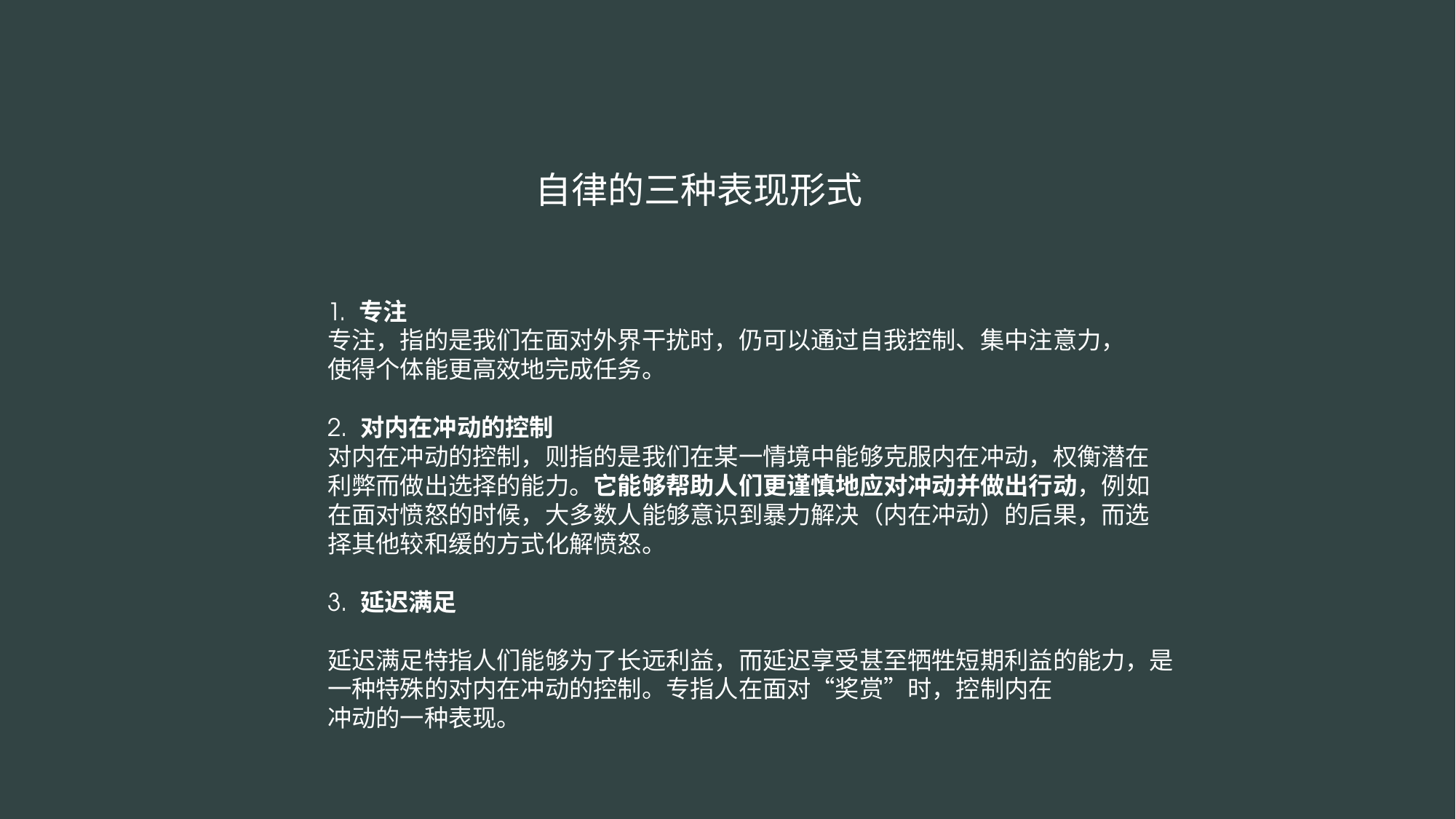

自律的三种表现形式
1. 专注
专注，指的是我们在面对外界干扰时，仍可以通过自我控制、集中注意力，
使得个体能更高效地完成任务。

2. 对内在冲动的控制
对内在冲动的控制，则指的是我们在某一情境中能够克服内在冲动，权衡潜在
利弊而做出选择的能力。它能够帮助人们更谨慎地应对冲动并做出行动，例如
在面对愤怒的时候，大多数人能够意识到暴力解决（内在冲动）的后果，而选
择其他较和缓的方式化解愤怒。

3. 延迟满足

延迟满足特指人们能够为了长远利益，而延迟享受甚至牺牲短期利益的能力，是
一种特殊的对内在冲动的控制。专指人在面对“奖赏”时，控制内在
冲动的一种表现。